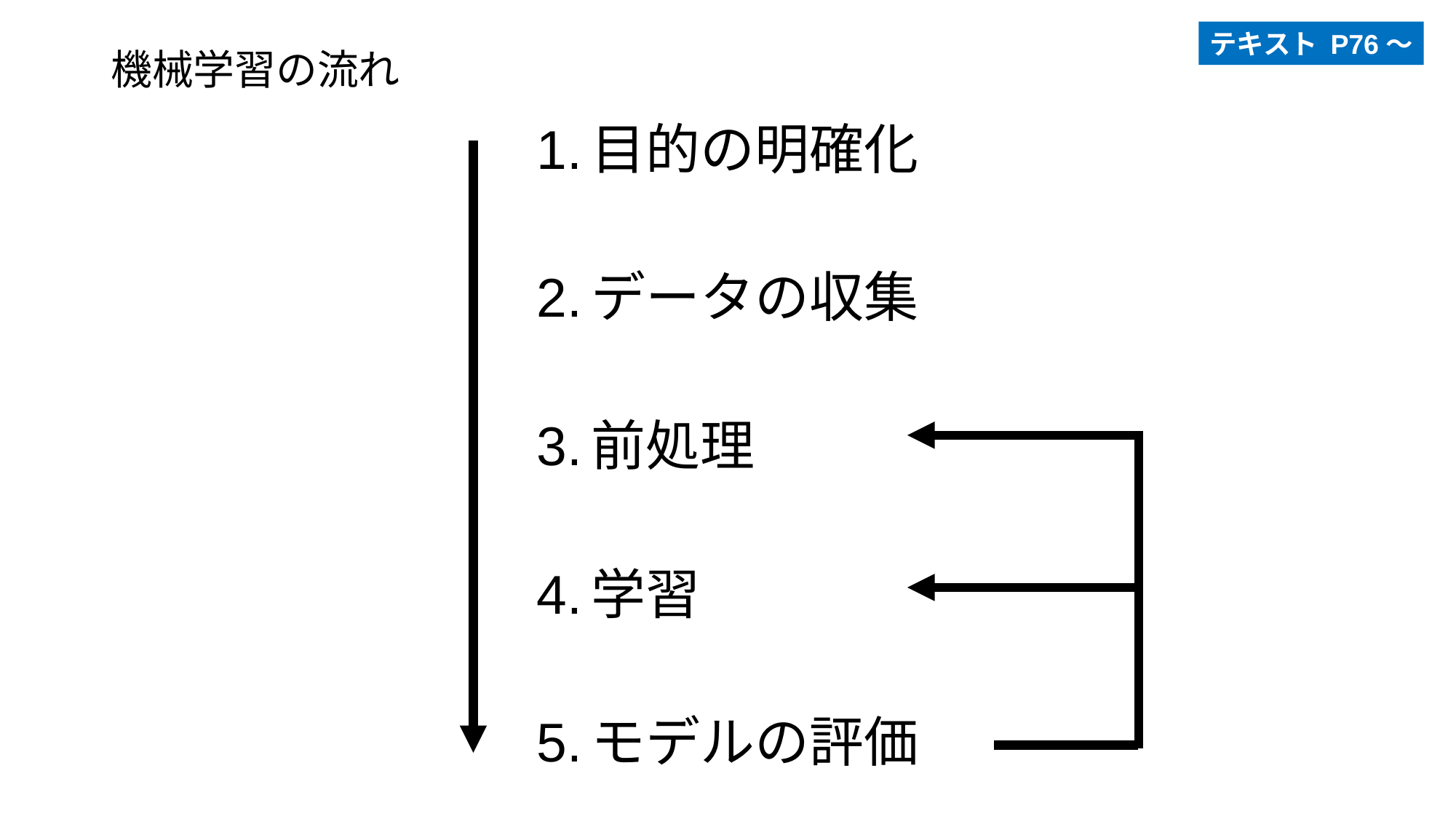

テキスト P76～
# 機械学習の流れ
目的の明確化

データの収集

前処理

学習

モデルの評価